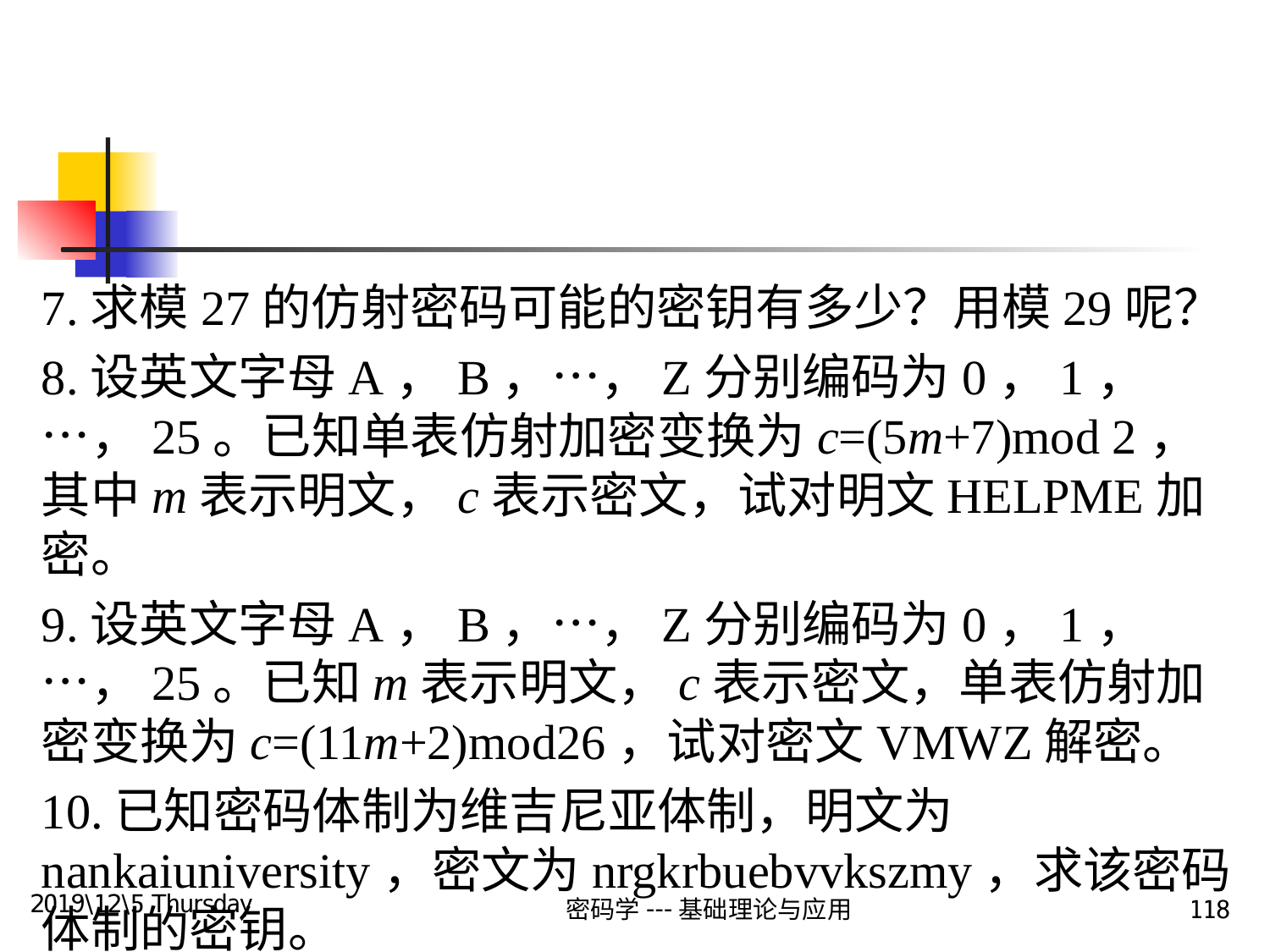

#
7.求模27的仿射密码可能的密钥有多少？用模29呢？
8.设英文字母A，B，…，Z分别编码为0，1，…，25。已知单表仿射加密变换为c=(5m+7)mod 2，其中m表示明文，c表示密文，试对明文HELPME加密。
9.设英文字母A，B，…，Z分别编码为0，1，…，25。已知m表示明文，c表示密文，单表仿射加密变换为c=(11m+2)mod26，试对密文VMWZ解密。
10.已知密码体制为维吉尼亚体制，明文为nankaiuniversity，密文为nrgkrbuebvvkszmy，求该密码体制的密钥。

密码学---基础理论与应用
118
2019\12\5 Thursday